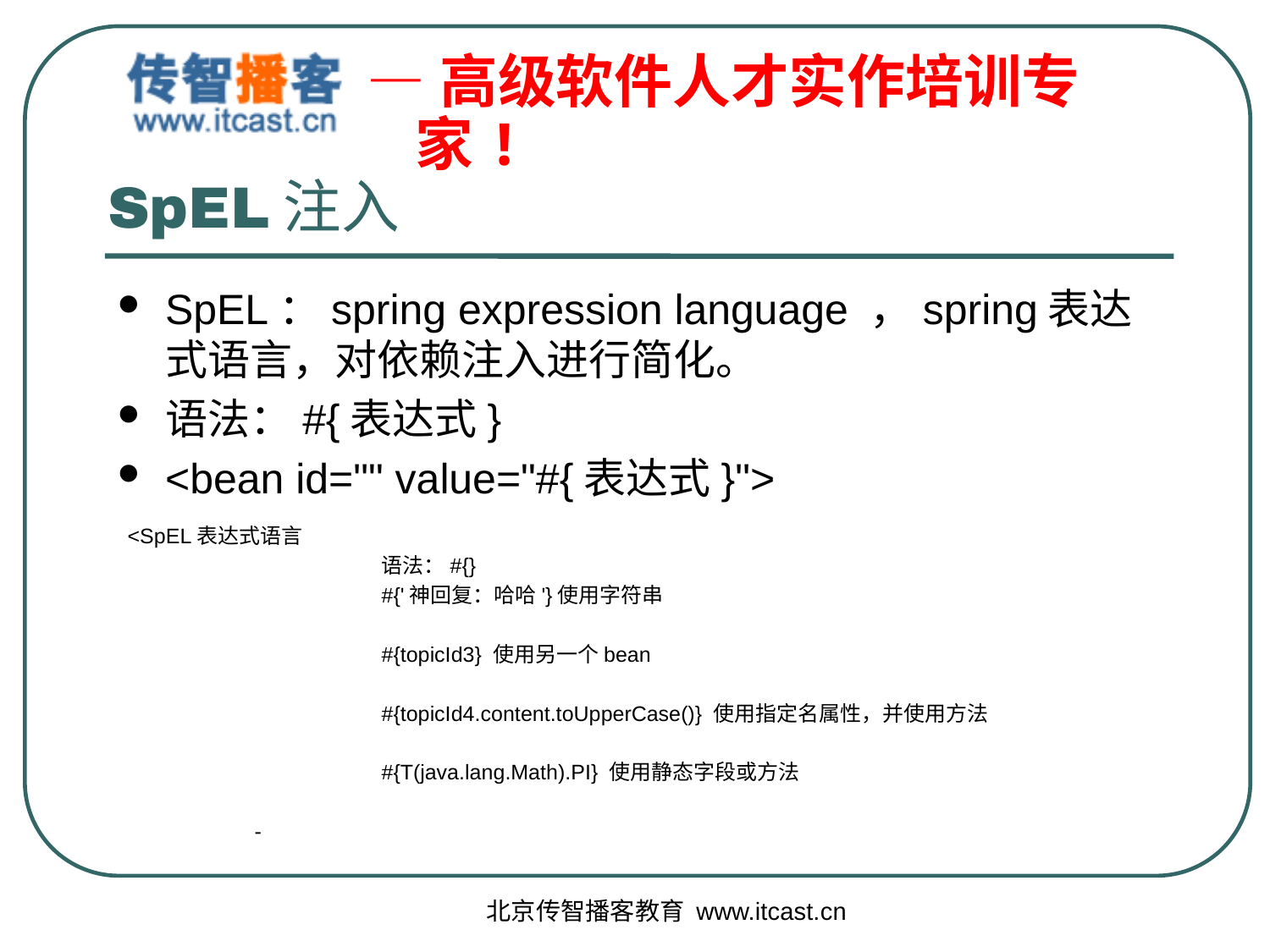

# SpEL注入
SpEL：spring expression language ，spring表达式语言，对依赖注入进行简化。
语法：#{表达式}
<bean id="" value="#{表达式}">

<SpEL表达式语言
		语法：#{}
		#{'神回复：哈哈'}使用字符串

		#{topicId3} 使用另一个bean

		#{topicId4.content.toUpperCase()} 使用指定名属性，并使用方法

		#{T(java.lang.Math).PI} 使用静态字段或方法

	-

北京传智播客教育 www.itcast.cn